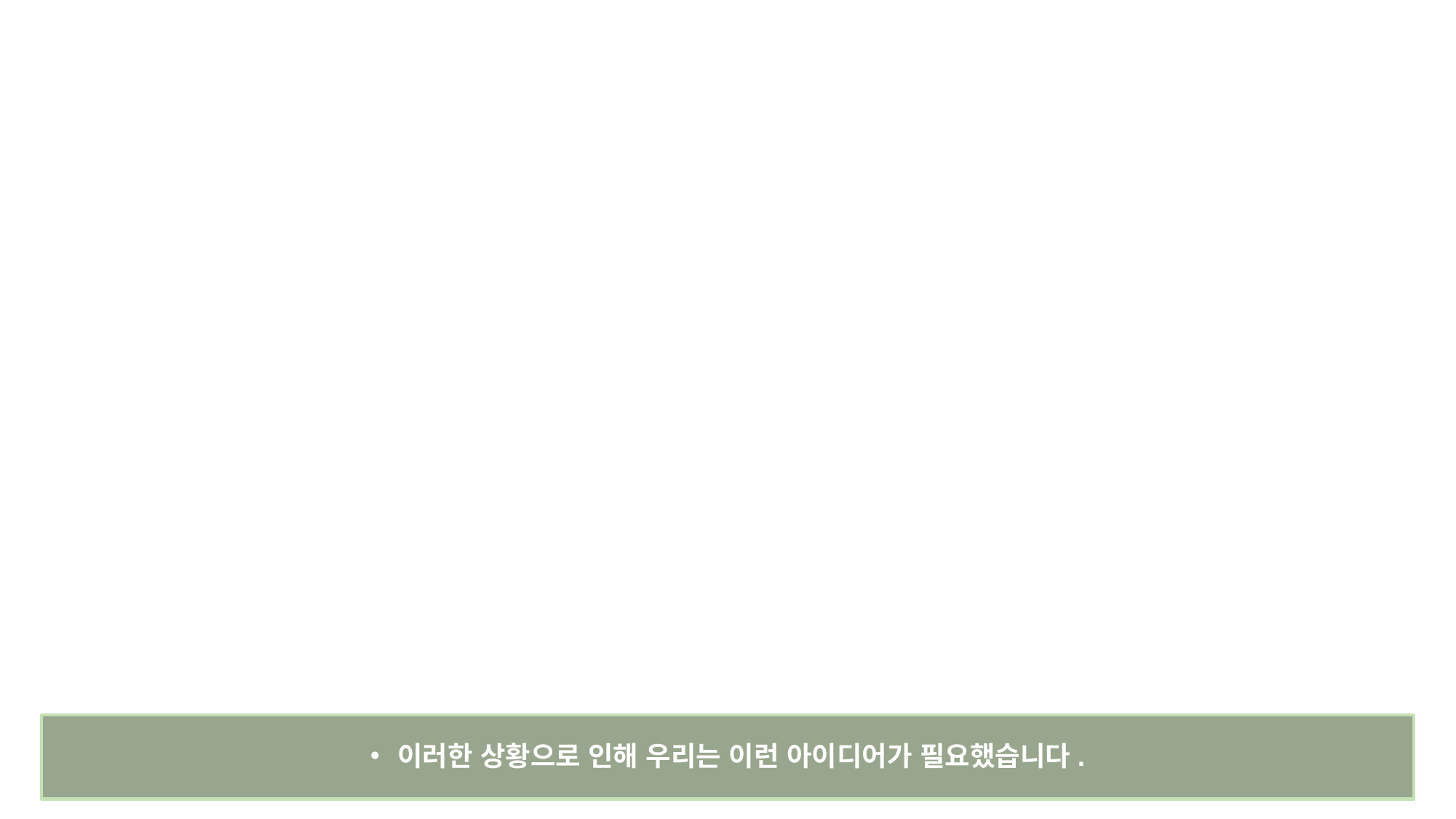

이러한 상황으로 인해 우리는 이런 아이디어가 필요했습니다.